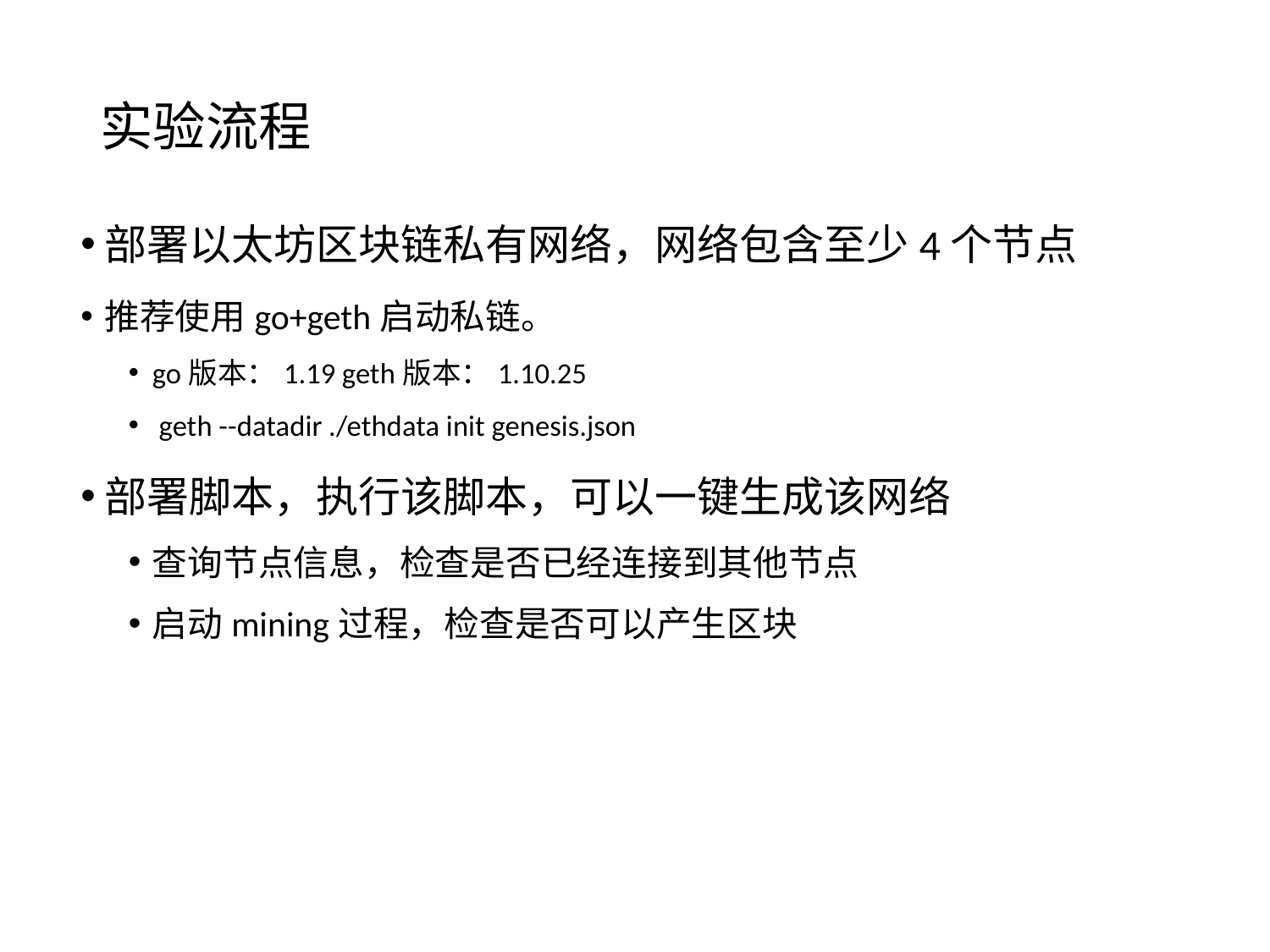

# 实验流程
部署以太坊区块链私有网络，网络包含至少4个节点
推荐使用go+geth启动私链。
go版本：1.19 geth版本：1.10.25
 geth --datadir ./ethdata init genesis.json
部署脚本，执行该脚本，可以一键生成该网络
查询节点信息，检查是否已经连接到其他节点
启动mining过程，检查是否可以产生区块